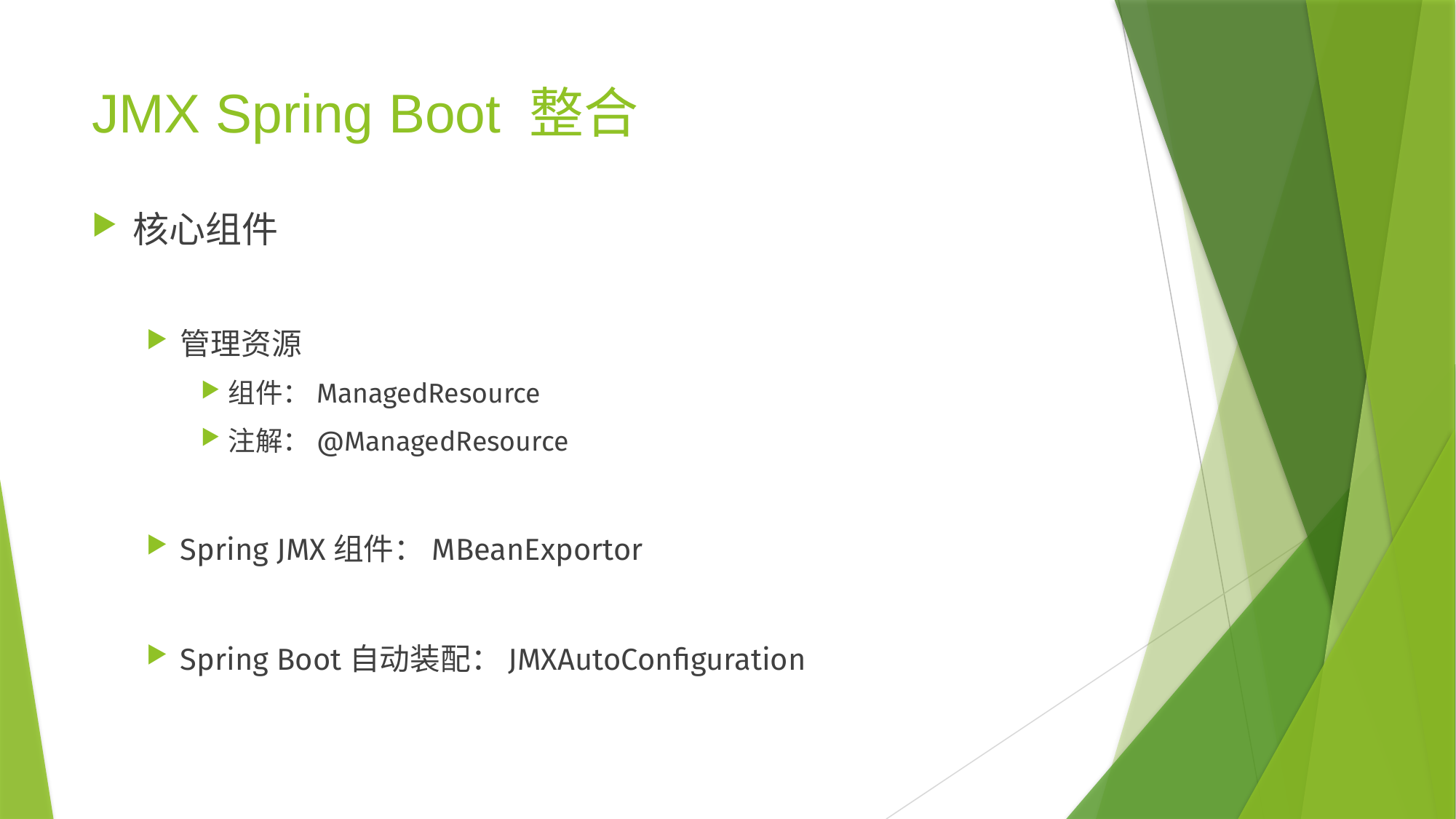

# JMX Spring Boot 整合
核心组件

管理资源
组件：ManagedResource
注解：@ManagedResource

Spring JMX组件：MBeanExportor

Spring Boot自动装配：JMXAutoConfiguration